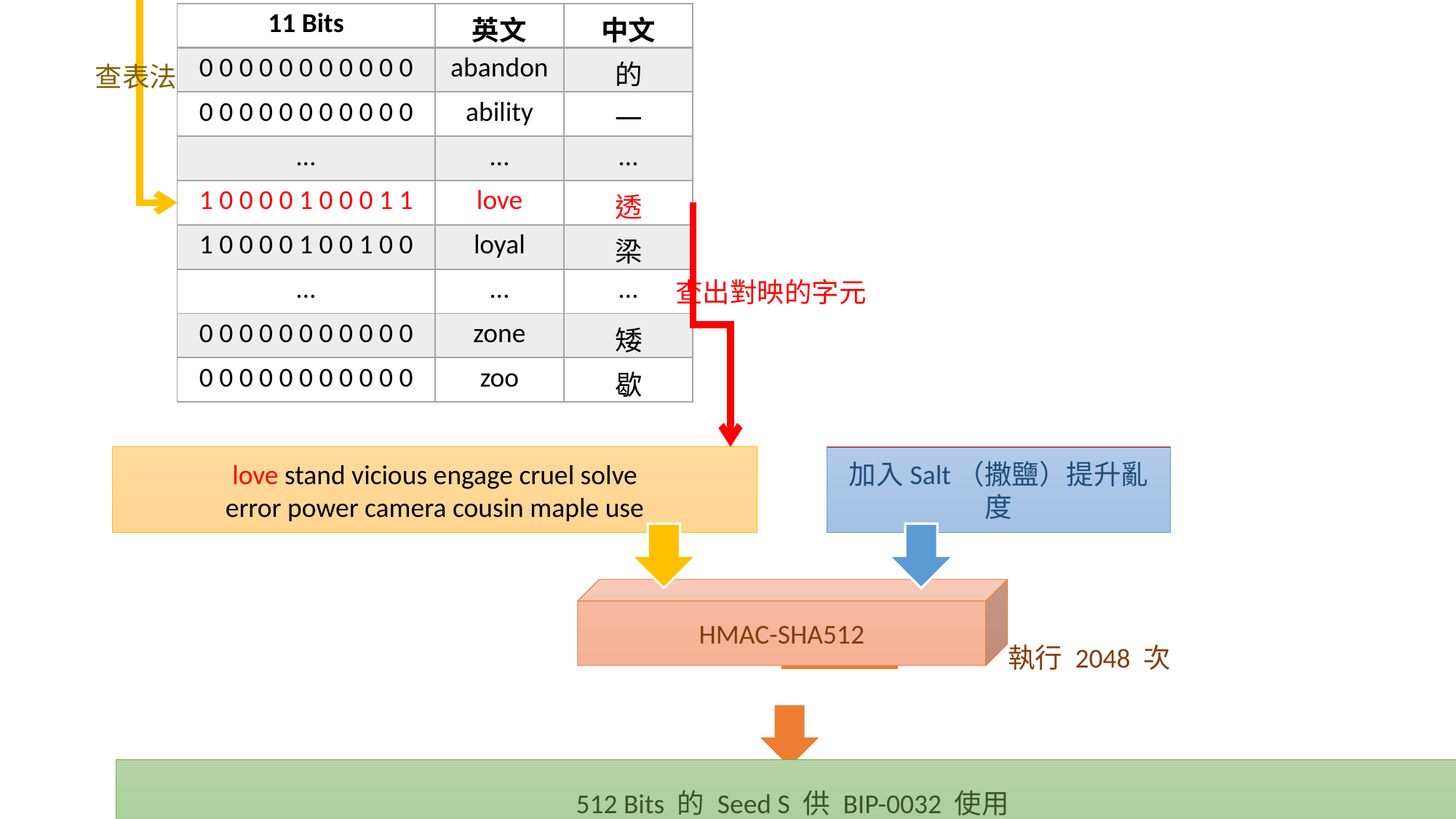

使用熵產生的 128 Bits 亂數
SHA256
256 Bits
4 Bits

使用熵產生的 128 Bits 亂數
4 Bits

132 Bits
11
Bits
11
Bits
11
Bits
11
Bits
11
Bits
11
Bits
11
Bits
11
Bits
11
Bits
11
Bits
11
Bits
11
Bits
| 11 Bits | 英文 | 中文 |
| --- | --- | --- |
| 0 0 0 0 0 0 0 0 0 0 0 | abandon | 的 |
| 0 0 0 0 0 0 0 0 0 0 0 | ability | 一 |
| … | … | … |
| 1 0 0 0 0 1 0 0 0 1 1 | love | 透 |
| 1 0 0 0 0 1 0 0 1 0 0 | loyal | 梁 |
| … | … | … |
| 0 0 0 0 0 0 0 0 0 0 0 | zone | 矮 |
| 0 0 0 0 0 0 0 0 0 0 0 | zoo | 歇 |
查表法
查出對映的字元
love stand vicious engage cruel solve
error power camera cousin maple use
加入Salt（撒鹽）提升亂度

HMAC-SHA512
執行 2048 次

512 Bits 的 Seed S 供 BIP-0032 使用